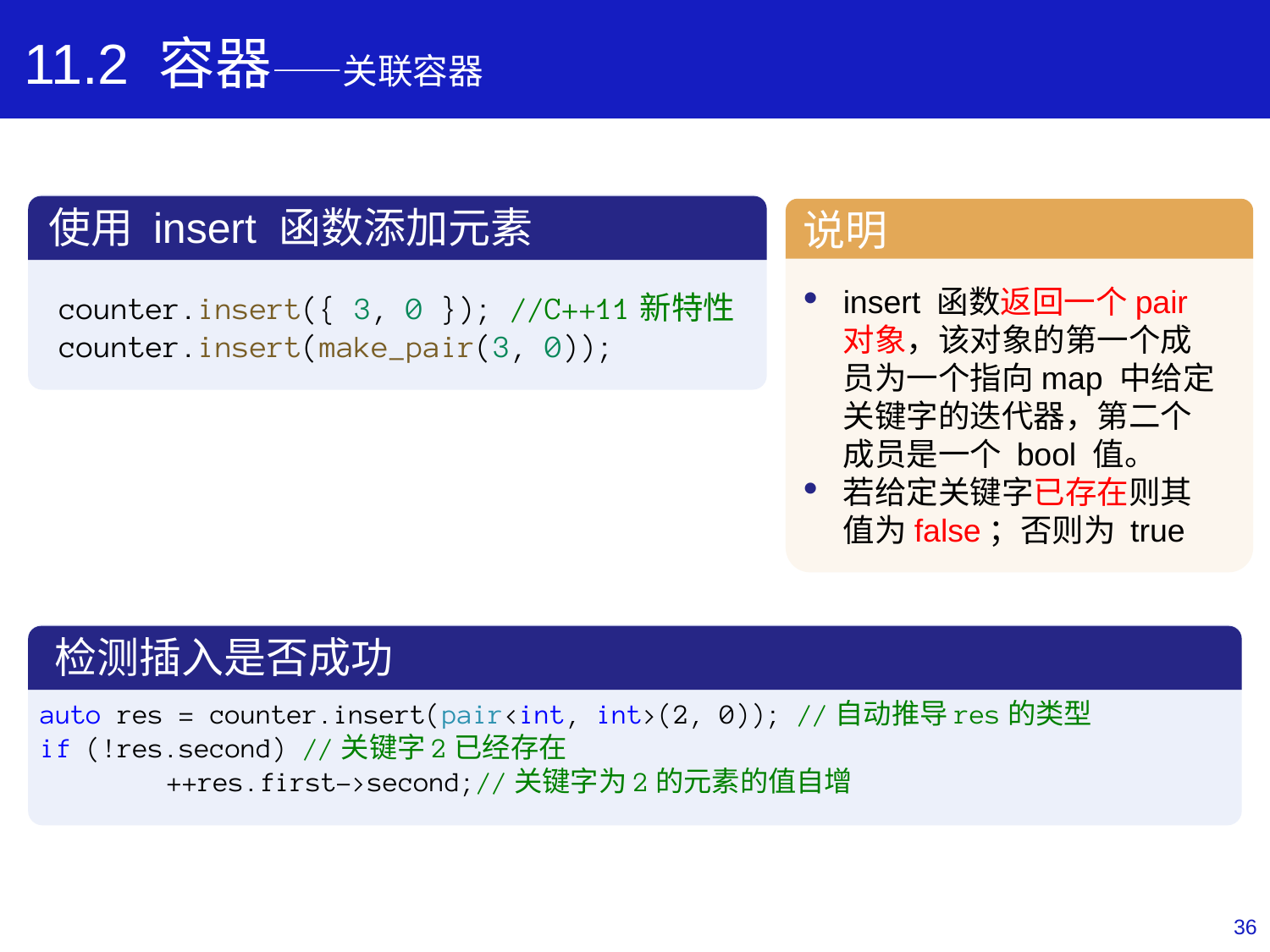

11.2 容器——关联容器
使用 insert 函数添加元素

说明

insert 函数返回一个pair 对象，该对象的第一个成员为一个指向map 中给定关键字的迭代器，第二个成员是一个 bool 值。
若给定关键字已存在则其值为false；否则为 true
counter.insert({ 3, 0 }); //C++11新特性
counter.insert(make_pair(3, 0));
检测插入是否成功

auto res = counter.insert(pair<int, int>(2, 0)); //自动推导res的类型
if (!res.second) //关键字2已经存在
	++res.first->second;//关键字为2的元素的值自增
36